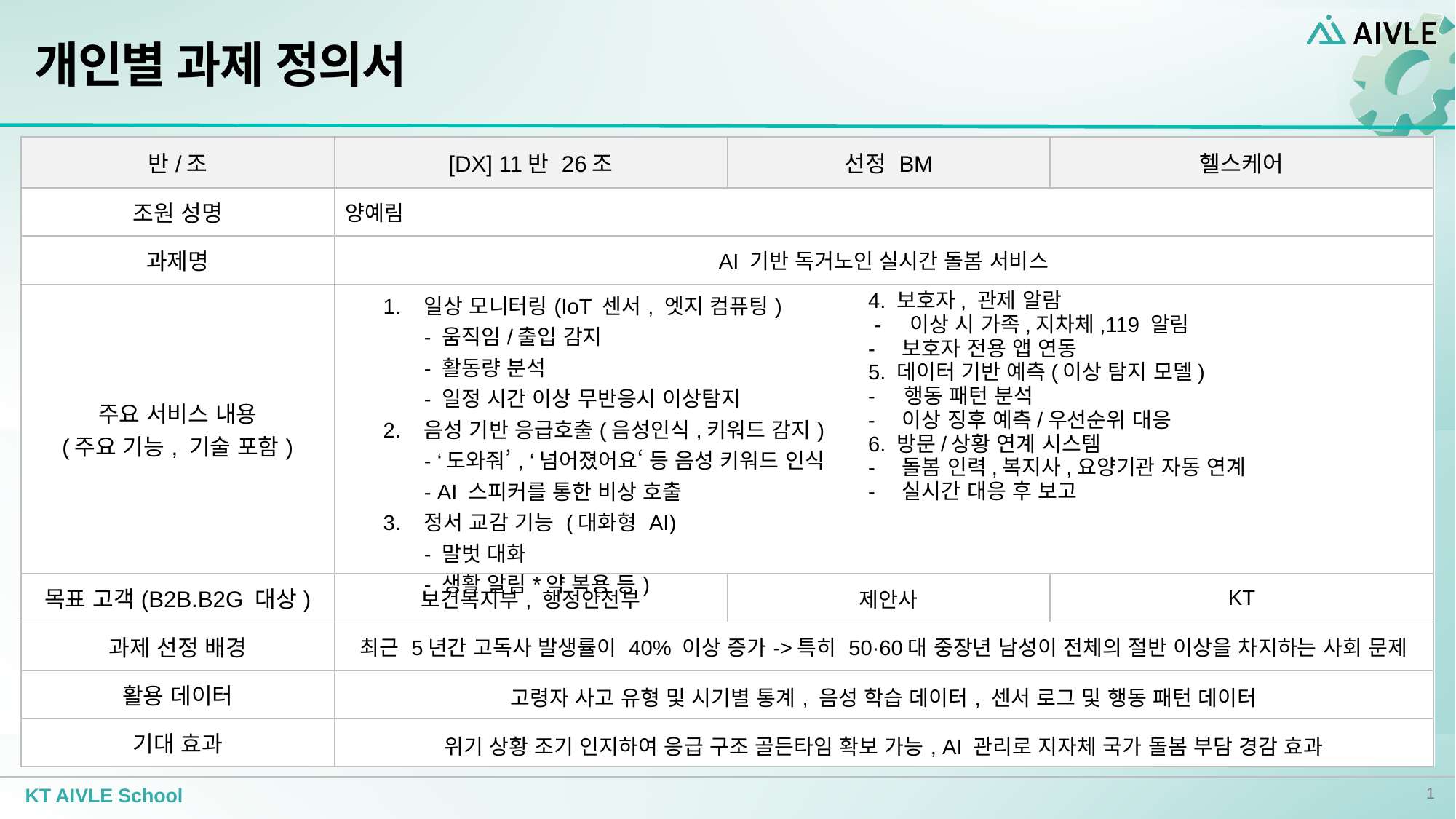

개인별 과제 정의서
| 반/조 | [DX] 11반 26조 | 선정 BM | 헬스케어 |
| --- | --- | --- | --- |
| 조원 성명 | 양예림 |  |  |
| 과제명 | AI 기반 독거노인 실시간 돌봄 서비스 |  |  |
| 주요 서비스 내용 (주요 기능, 기술 포함) |  |  |  |
| 목표 고객(B2B.B2G 대상) | 보건복지부, 행정안전부 | 제안사 | KT |
| 과제 선정 배경 | 최근 5년간 고독사 발생률이 40% 이상 증가->특히 50·60대 중장년 남성이 전체의 절반 이상을 차지하는 사회 문제 |  |  |
| 활용 데이터 | 고령자 사고 유형 및 시기별 통계, 음성 학습 데이터, 센서 로그 및 행동 패턴 데이터 |  |  |
| 기대 효과 | 위기 상황 조기 인지하여 응급 구조 골든타임 확보 가능, AI 관리로 지자체 국가 돌봄 부담 경감 효과 |  |  |
| 일상 모니터링(IoT 센서, 엣지 컴퓨팅) - 움직임/출입 감지 - 활동량 분석 - 일정 시간 이상 무반응시 이상탐지 음성 기반 응급호출(음성인식,키워드 감지) - ‘도와줘’, ‘넘어졌어요‘ 등 음성 키워드 인식 - AI 스피커를 통한 비상 호출 정서 교감 기능 (대화형 AI) - 말벗 대화 - 생활 알림\*약 복용 등) | 4. 보호자, 관제 알람 - 이상 시 가족,지차체,119 알림 보호자 전용 앱 연동 5. 데이터 기반 예측(이상 탐지 모델) - 행동 패턴 분석 이상 징후 예측/우선순위 대응 6. 방문/상황 연계 시스템 돌봄 인력,복지사,요양기관 자동 연계 실시간 대응 후 보고 |
| --- | --- |